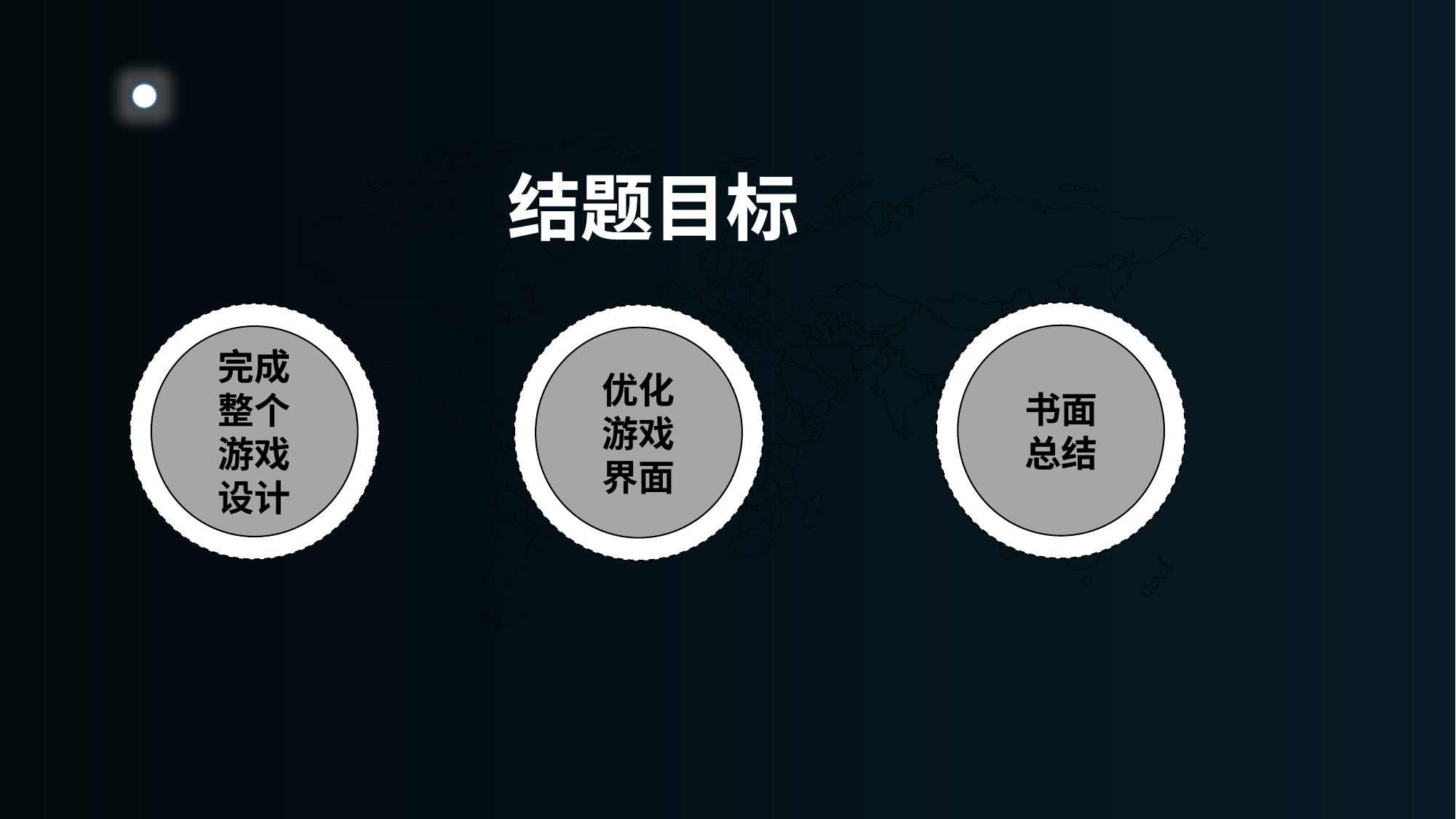

结题目标

书面
总结

完成
整个
游戏
设计

优化
游戏
界面